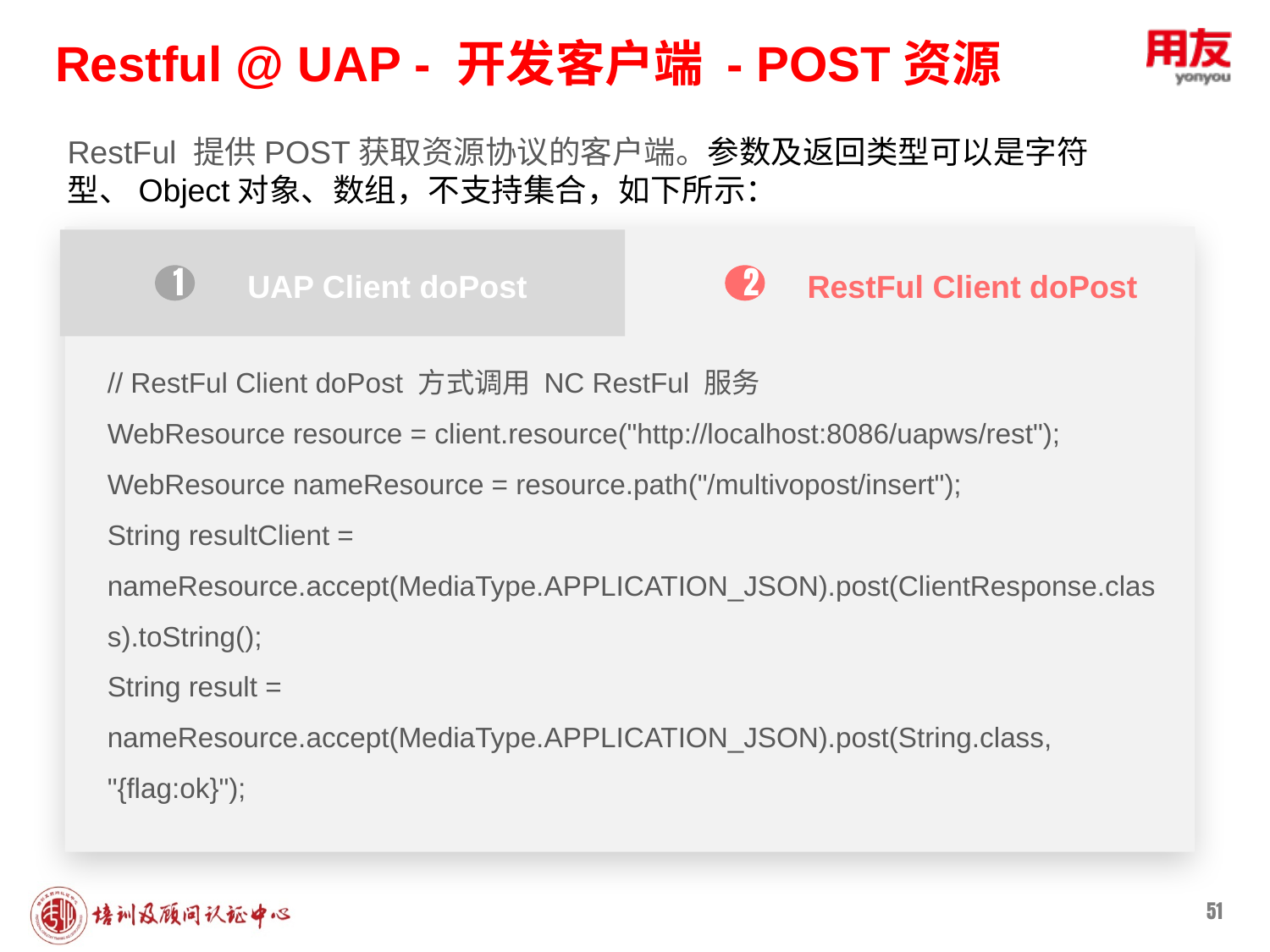

Restful @ UAP - 开发客户端 - POST资源
RestFul 提供POST获取资源协议的客户端。参数及返回类型可以是字符型、Object对象、数组，不支持集合，如下所示：

UAP Client doPost
1

RestFul Client doPost
2
// RestFul Client doPost 方式调用 NC RestFul 服务
WebResource resource = client.resource("http://localhost:8086/uapws/rest");
WebResource nameResource = resource.path("/multivopost/insert");
String resultClient = nameResource.accept(MediaType.APPLICATION_JSON).post(ClientResponse.class).toString();
String result = nameResource.accept(MediaType.APPLICATION_JSON).post(String.class, "{flag:ok}");